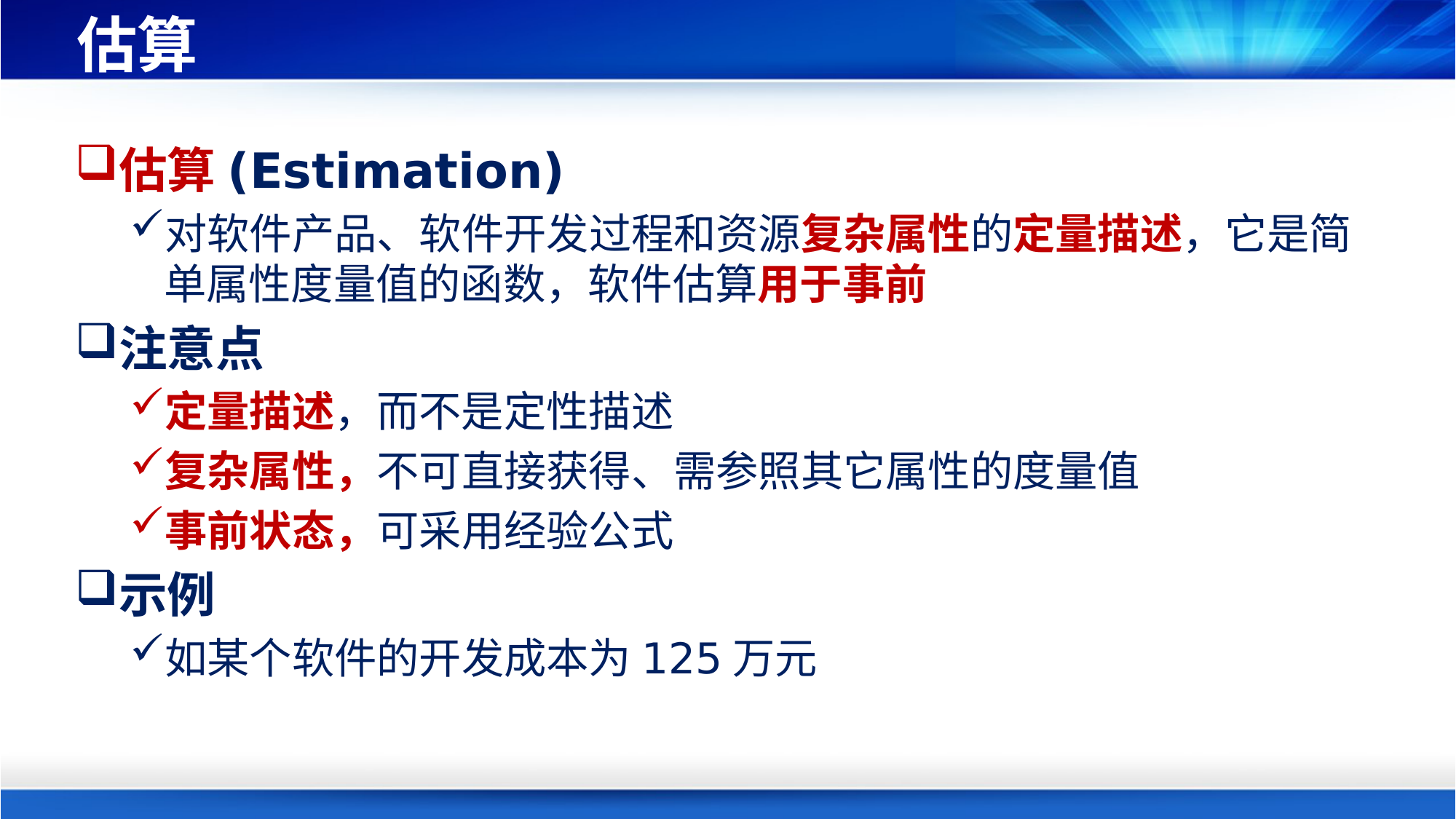

# 估算
估算(Estimation)
对软件产品、软件开发过程和资源复杂属性的定量描述，它是简单属性度量值的函数，软件估算用于事前
注意点
定量描述，而不是定性描述
复杂属性，不可直接获得、需参照其它属性的度量值
事前状态，可采用经验公式
示例
如某个软件的开发成本为125万元